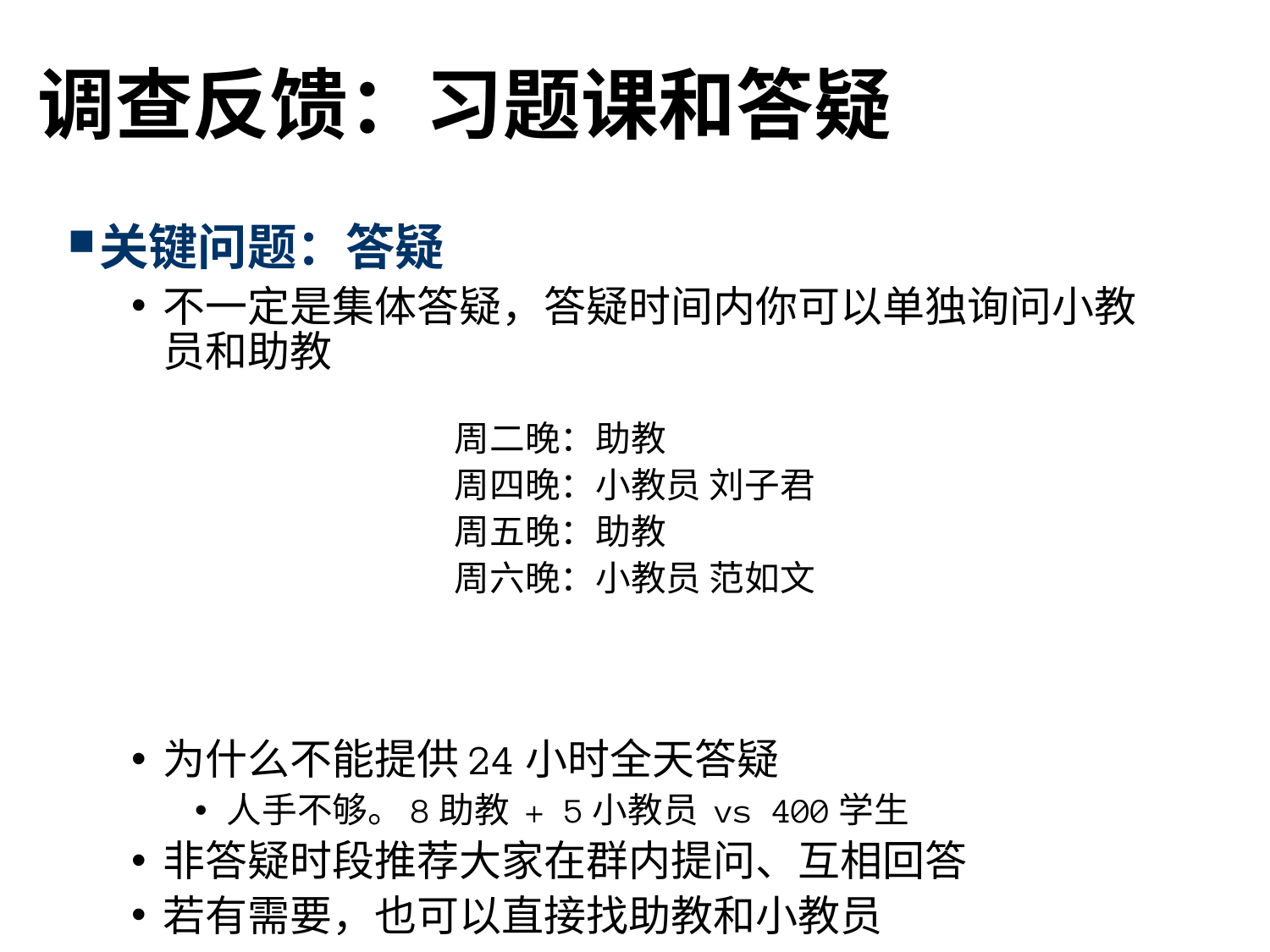

# 调查反馈：习题课和答疑
关键问题：答疑
不一定是集体答疑，答疑时间内你可以单独询问小教员和助教

为什么不能提供24小时全天答疑
人手不够。8助教 + 5小教员 vs 400学生
非答疑时段推荐大家在群内提问、互相回答
若有需要，也可以直接找助教和小教员
周二晚：助教
周四晚：小教员 刘子君
周五晚：助教
周六晚：小教员 范如文
20